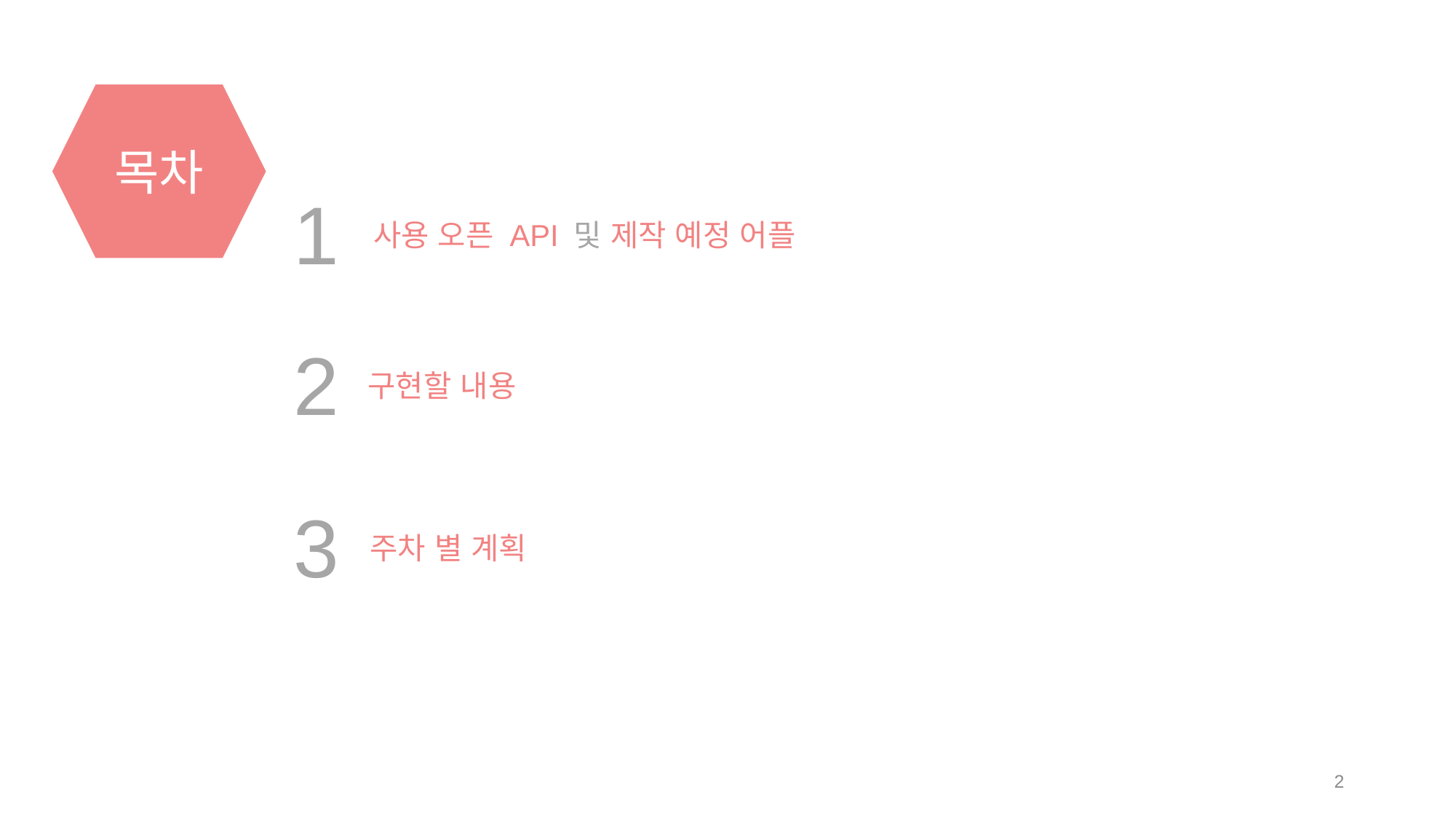

목차
1
사용 오픈 API 및 제작 예정 어플
2
구현할 내용
3
주차 별 계획
2